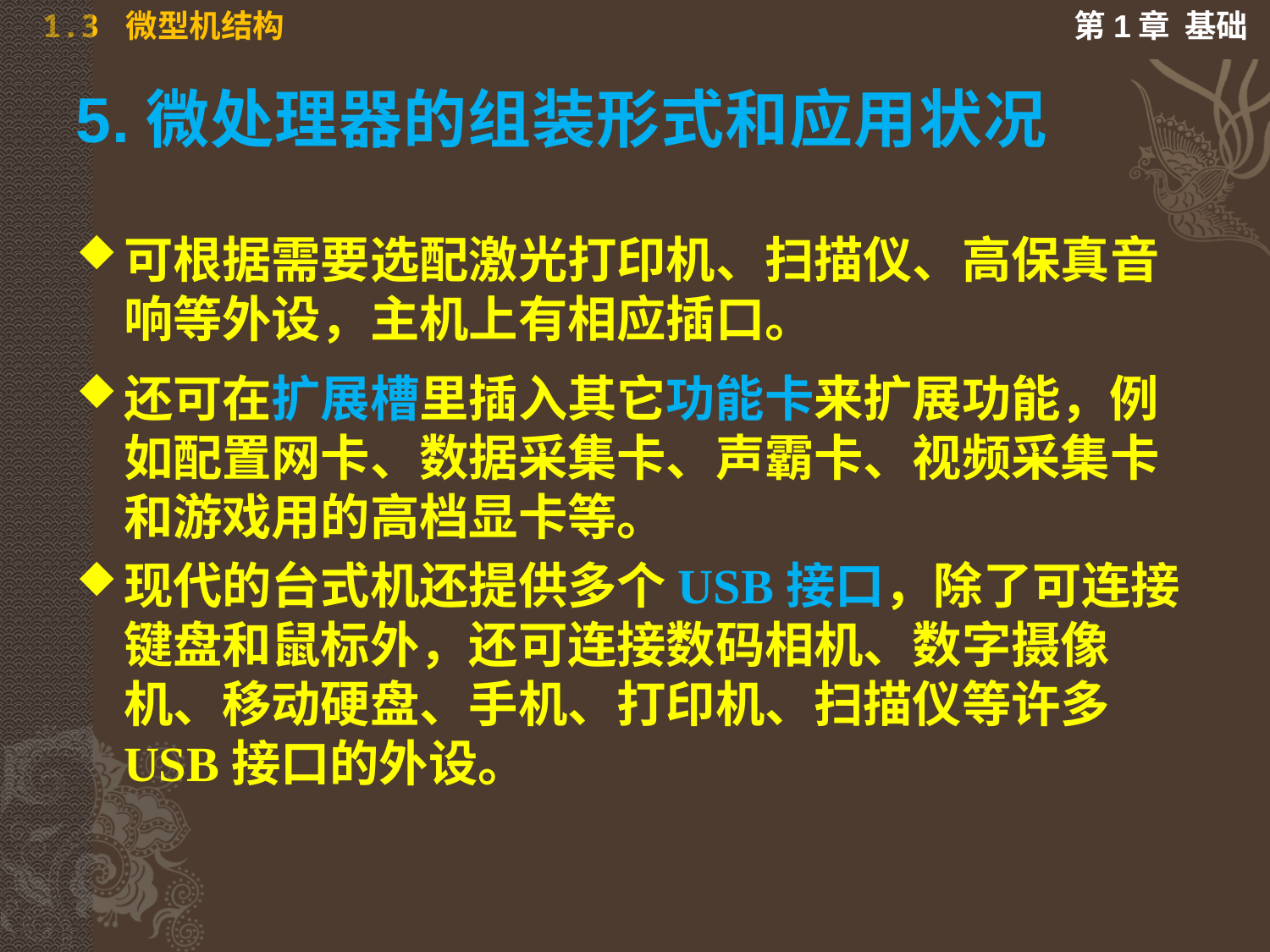

# 5.微处理器的组装形式和应用状况
可根据需要选配激光打印机、扫描仪、高保真音响等外设，主机上有相应插口。
还可在扩展槽里插入其它功能卡来扩展功能，例如配置网卡、数据采集卡、声霸卡、视频采集卡和游戏用的高档显卡等。
现代的台式机还提供多个USB接口，除了可连接键盘和鼠标外，还可连接数码相机、数字摄像机、移动硬盘、手机、打印机、扫描仪等许多USB接口的外设。